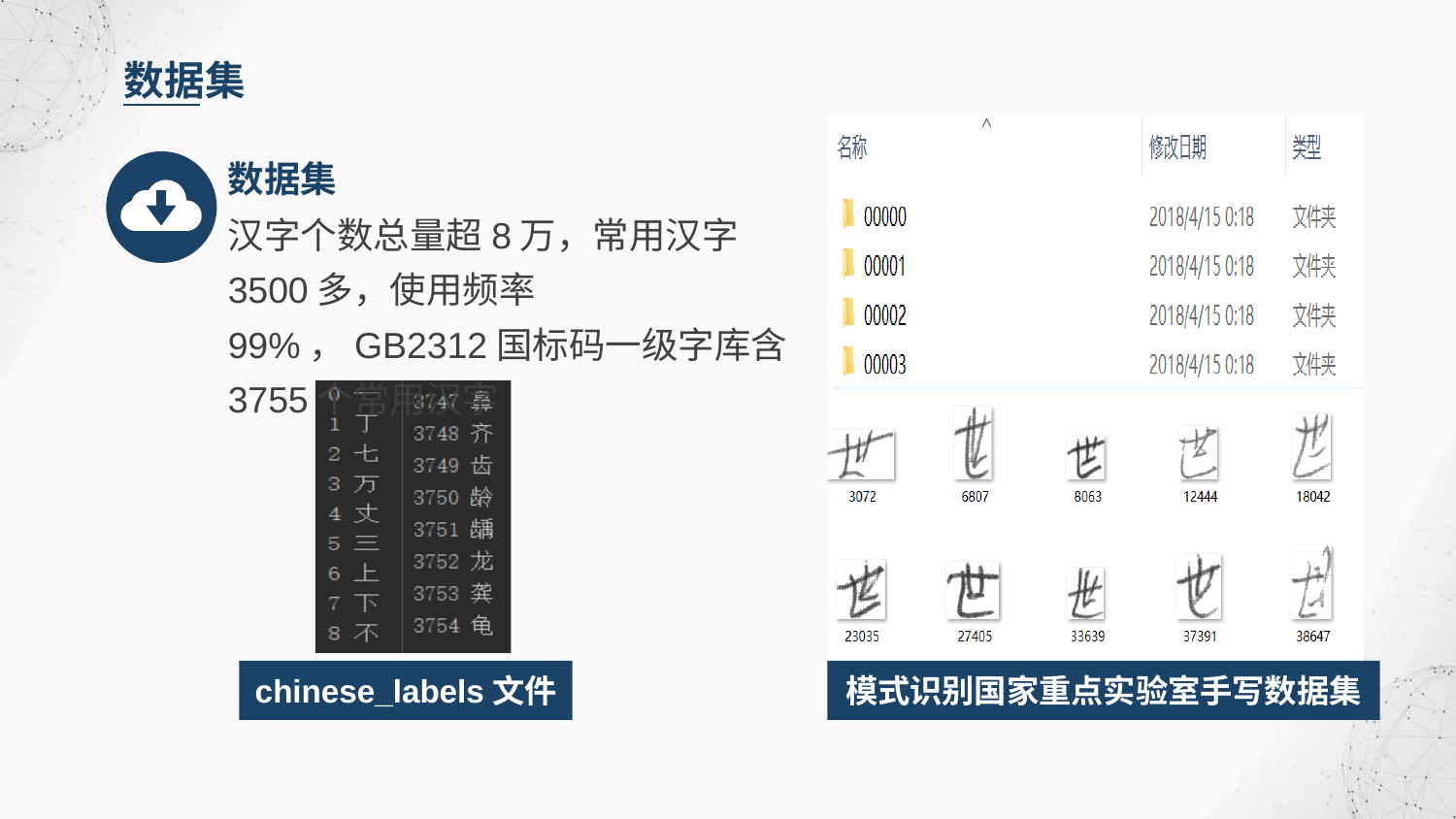

数据集

数据集
汉字个数总量超8万，常用汉字3500多，使用频率99%，GB2312国标码一级字库含3755个常用汉字

chinese_labels文件
模式识别国家重点实验室手写数据集